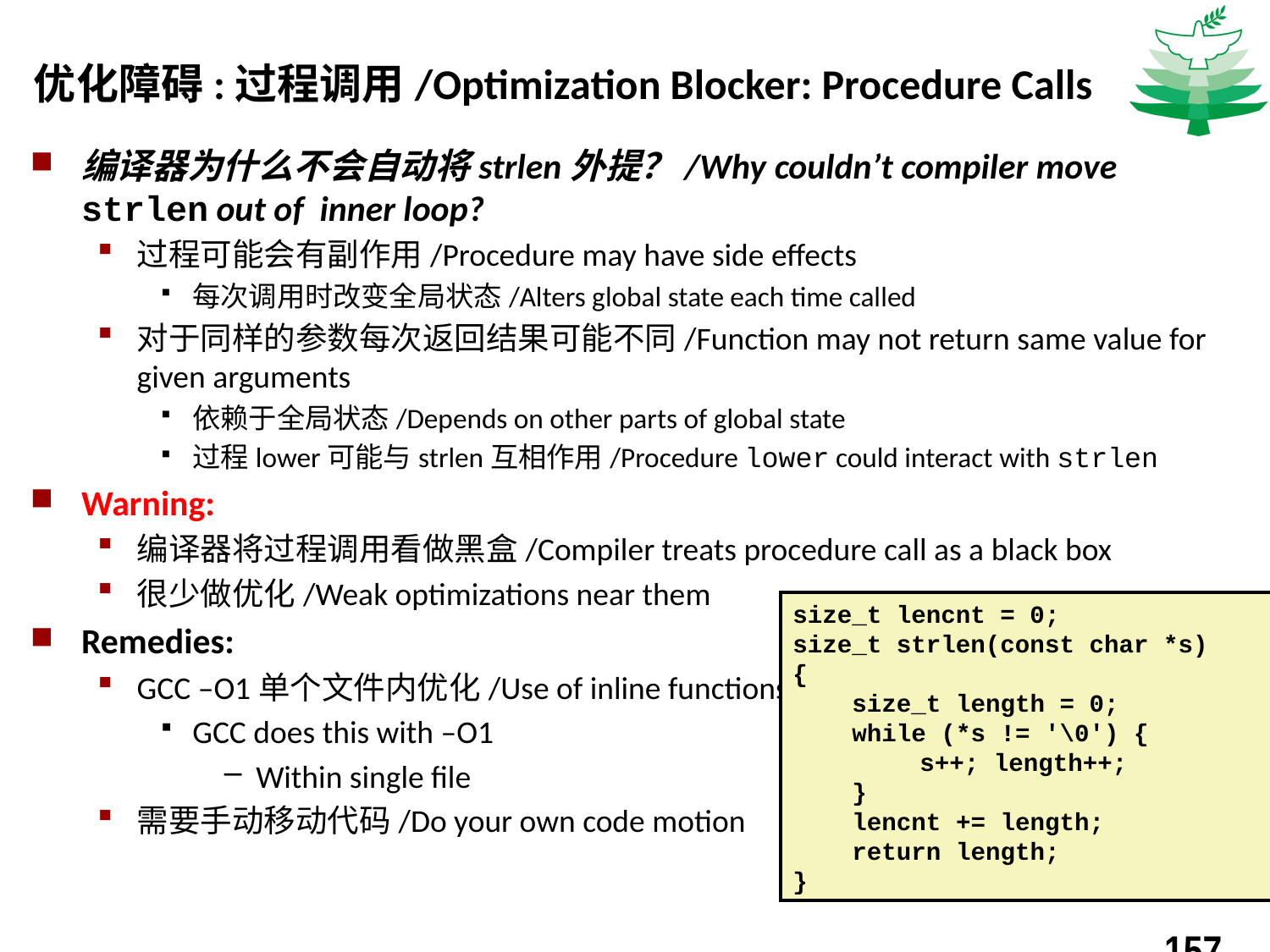

# 优化障碍:过程调用/Optimization Blocker: Procedure Calls
编译器为什么不会自动将strlen外提？/Why couldn’t compiler move strlen out of  inner loop?
过程可能会有副作用/Procedure may have side effects
每次调用时改变全局状态/Alters global state each time called
对于同样的参数每次返回结果可能不同/Function may not return same value for given arguments
依赖于全局状态/Depends on other parts of global state
过程lower可能与strlen互相作用/Procedure lower could interact with strlen
Warning:
编译器将过程调用看做黑盒/Compiler treats procedure call as a black box
很少做优化/Weak optimizations near them
Remedies:
GCC –O1单个文件内优化/Use of inline functions
GCC does this with –O1
Within single file
需要手动移动代码/Do your own code motion
size_t lencnt = 0;
size_t strlen(const char *s)
{
    size_t length = 0;
    while (*s != '\0') {
	s++; length++;
    }
    lencnt += length;
    return length;
}